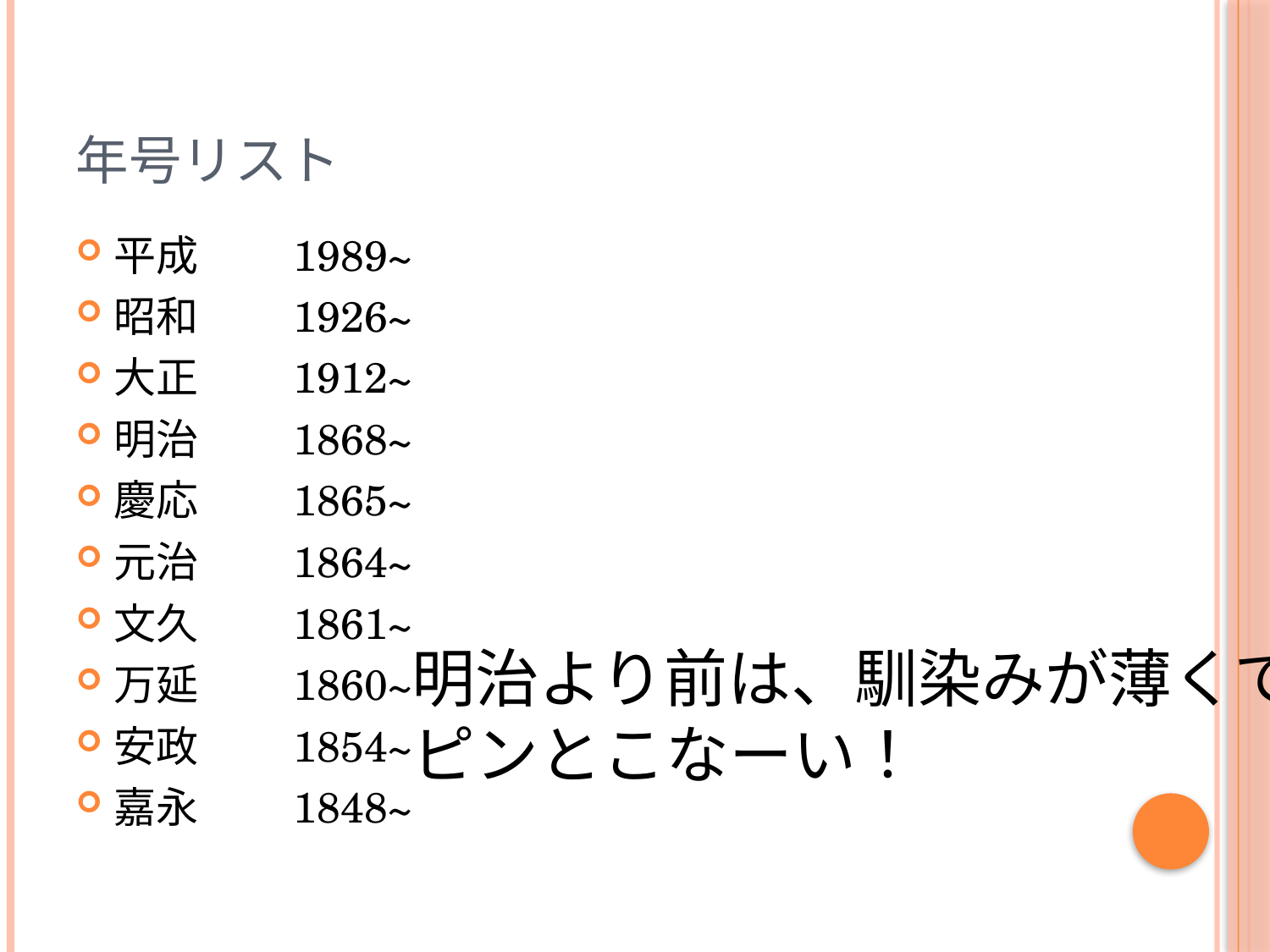

# 年号リスト
平成　　1989~
昭和　　1926~
大正　　1912~
明治　　1868~
慶応　　1865~
元治　　1864~
文久　　1861~
万延　　1860~
安政　　1854~
嘉永　　1848~
明治より前は、馴染みが薄くて
ピンとこなーい！